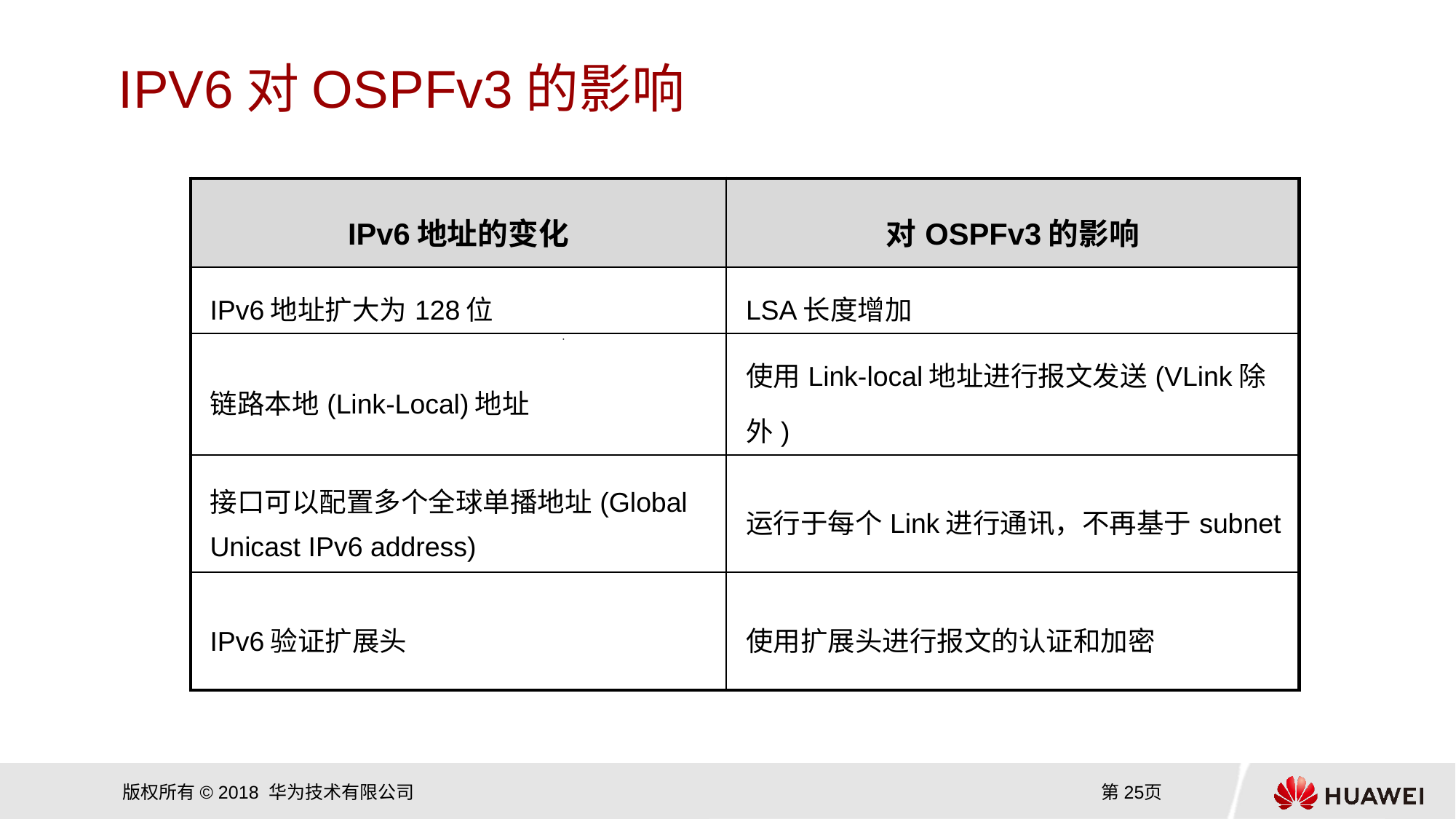

# IPV6对OSPFv3的影响
| IPv6地址的变化 | 对OSPFv3的影响 |
| --- | --- |
| IPv6地址扩大为128位 | LSA长度增加 |
| 链路本地(Link-Local)地址 | 使用Link-local地址进行报文发送(VLink除外) |
| 接口可以配置多个全球单播地址(Global Unicast IPv6 address) | 运行于每个Link进行通讯，不再基于subnet |
| IPv6验证扩展头 | 使用扩展头进行报文的认证和加密 |